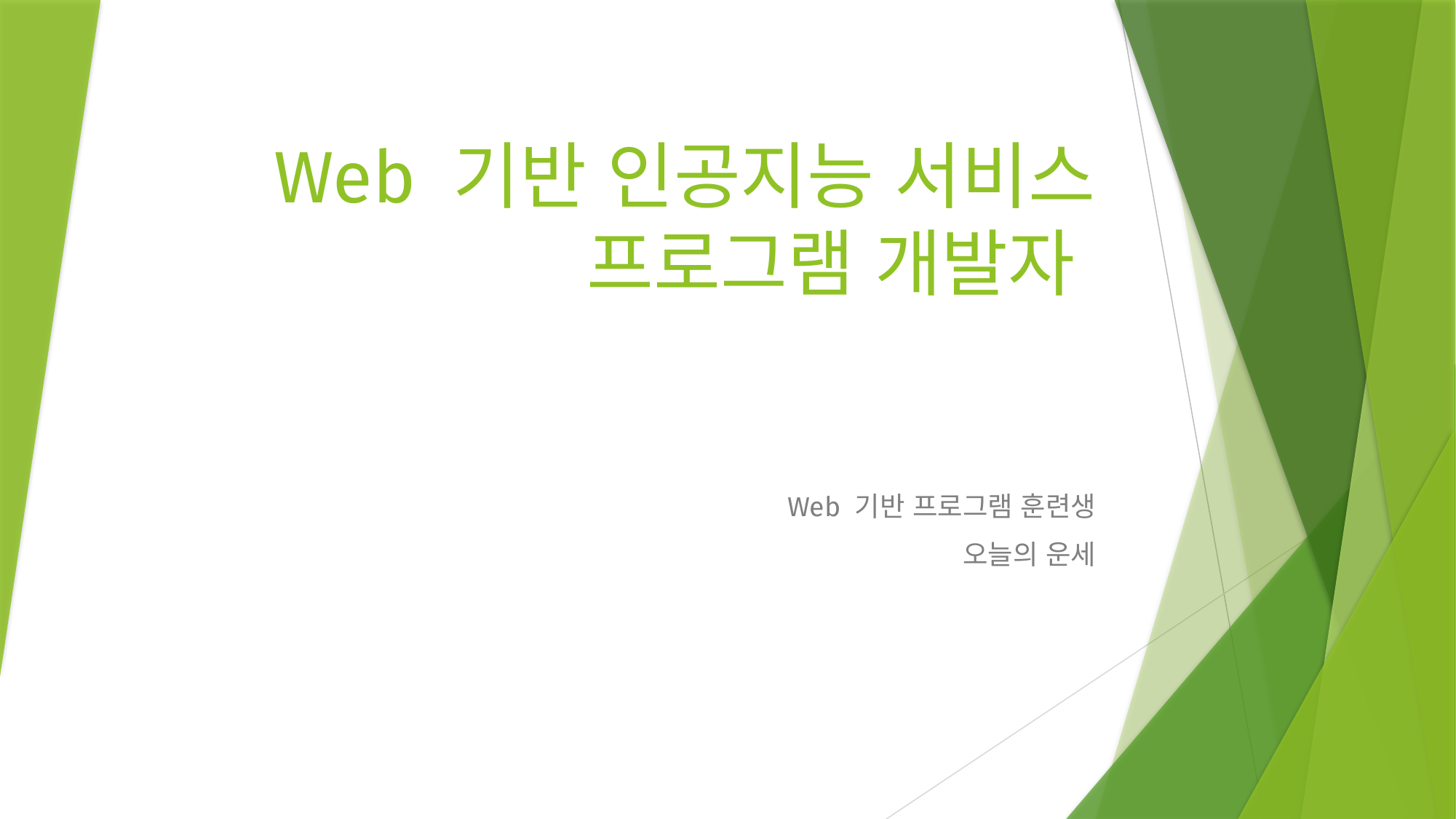

# Web 기반 인공지능 서비스 프로그램 개발자
Web 기반 프로그램 훈련생
오늘의 운세